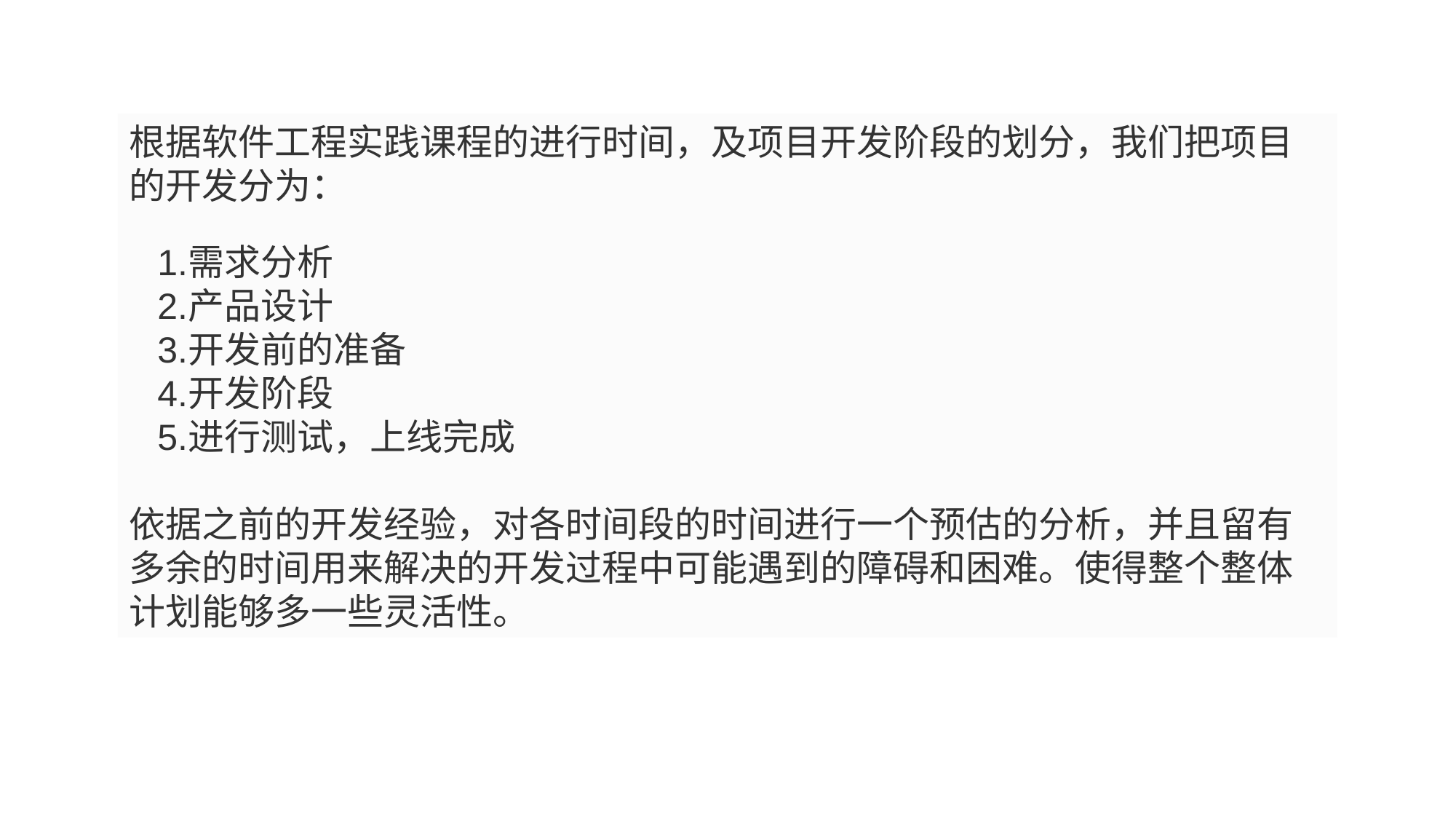

根据软件工程实践课程的进行时间，及项目开发阶段的划分，我们把项目的开发分为：

需求分析
产品设计
开发前的准备
开发阶段
进行测试，上线完成

依据之前的开发经验，对各时间段的时间进行一个预估的分析，并且留有多余的时间用来解决的开发过程中可能遇到的障碍和困难。使得整个整体计划能够多一些灵活性。